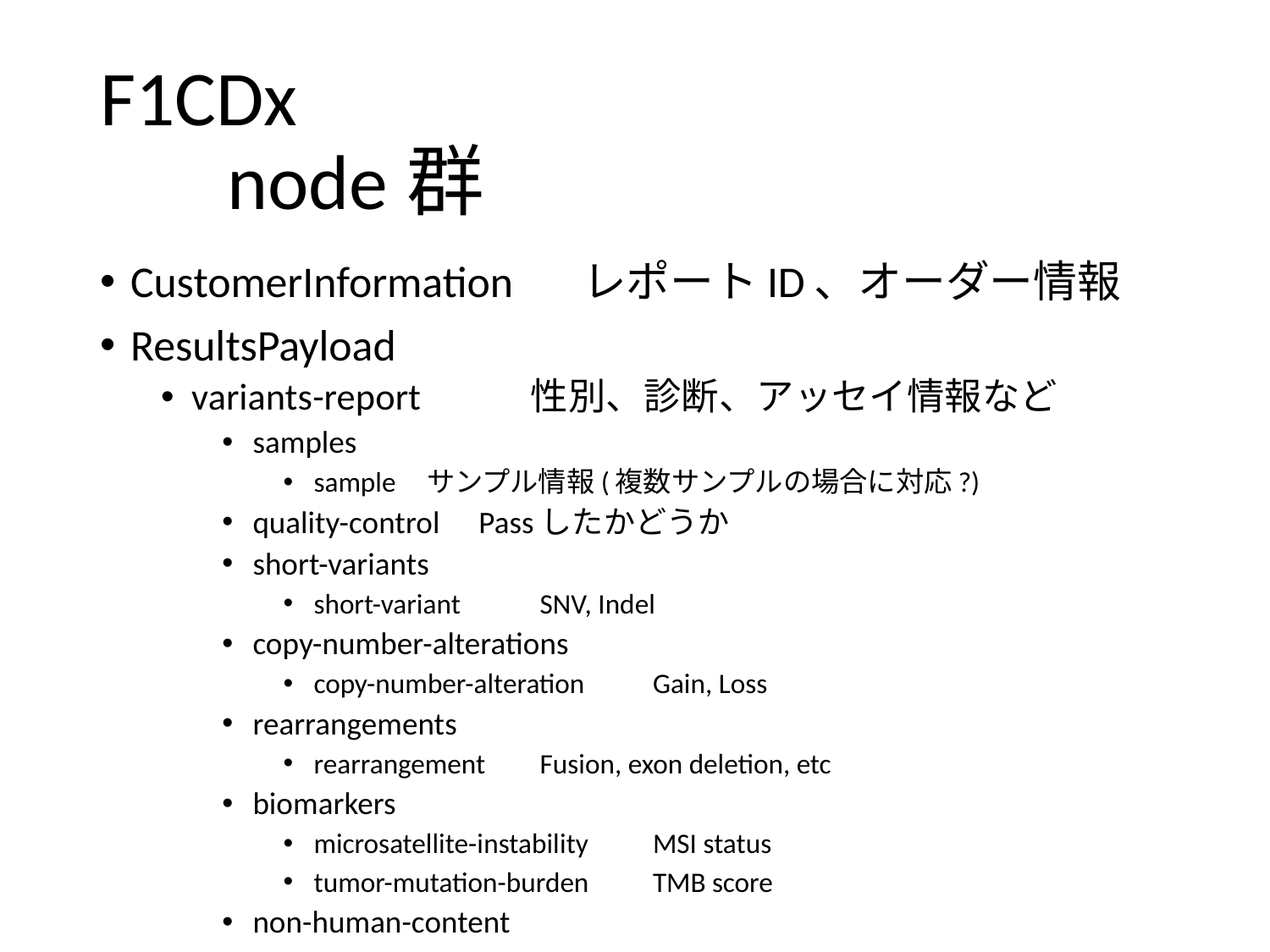

# F1CDx node群
CustomerInformation	レポートID、オーダー情報
ResultsPayload
variants-report	性別、診断、アッセイ情報など
samples
sample	サンプル情報(複数サンプルの場合に対応?)
quality-control	Passしたかどうか
short-variants
short-variant		SNV, Indel
copy-number-alterations
copy-number-alteration	Gain, Loss
rearrangements
rearrangement	Fusion, exon deletion, etc
biomarkers
microsatellite-instability	MSI status
tumor-mutation-burden	TMB score
non-human-content